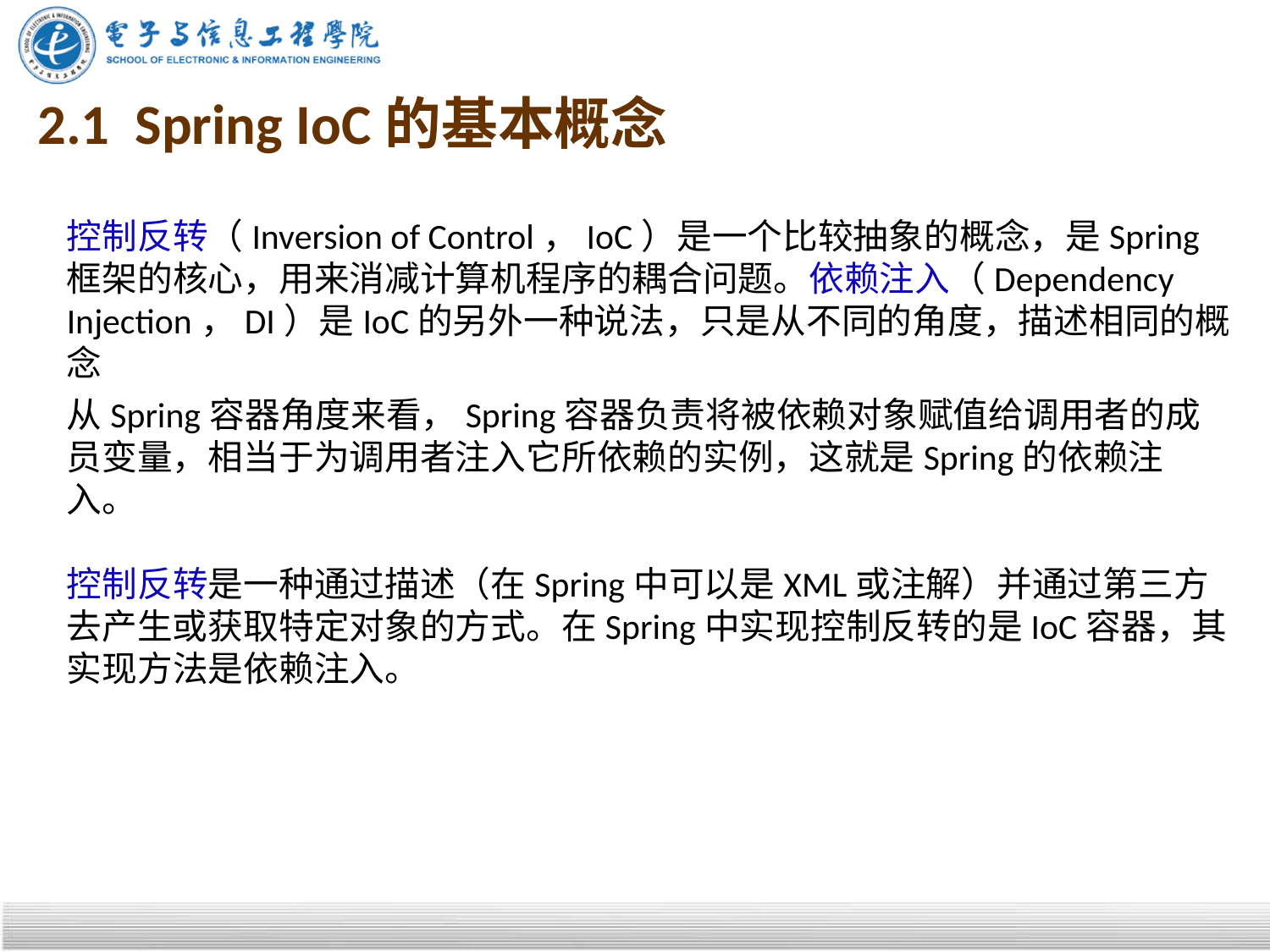

# 2.1  Spring IoC的基本概念
控制反转（Inversion of Control，IoC）是一个比较抽象的概念，是Spring框架的核心，用来消减计算机程序的耦合问题。依赖注入（Dependency Injection，DI）是IoC的另外一种说法，只是从不同的角度，描述相同的概念
从Spring容器角度来看，Spring容器负责将被依赖对象赋值给调用者的成员变量，相当于为调用者注入它所依赖的实例，这就是Spring的依赖注入。

控制反转是一种通过描述（在Spring中可以是XML或注解）并通过第三方去产生或获取特定对象的方式。在Spring中实现控制反转的是IoC容器，其实现方法是依赖注入。